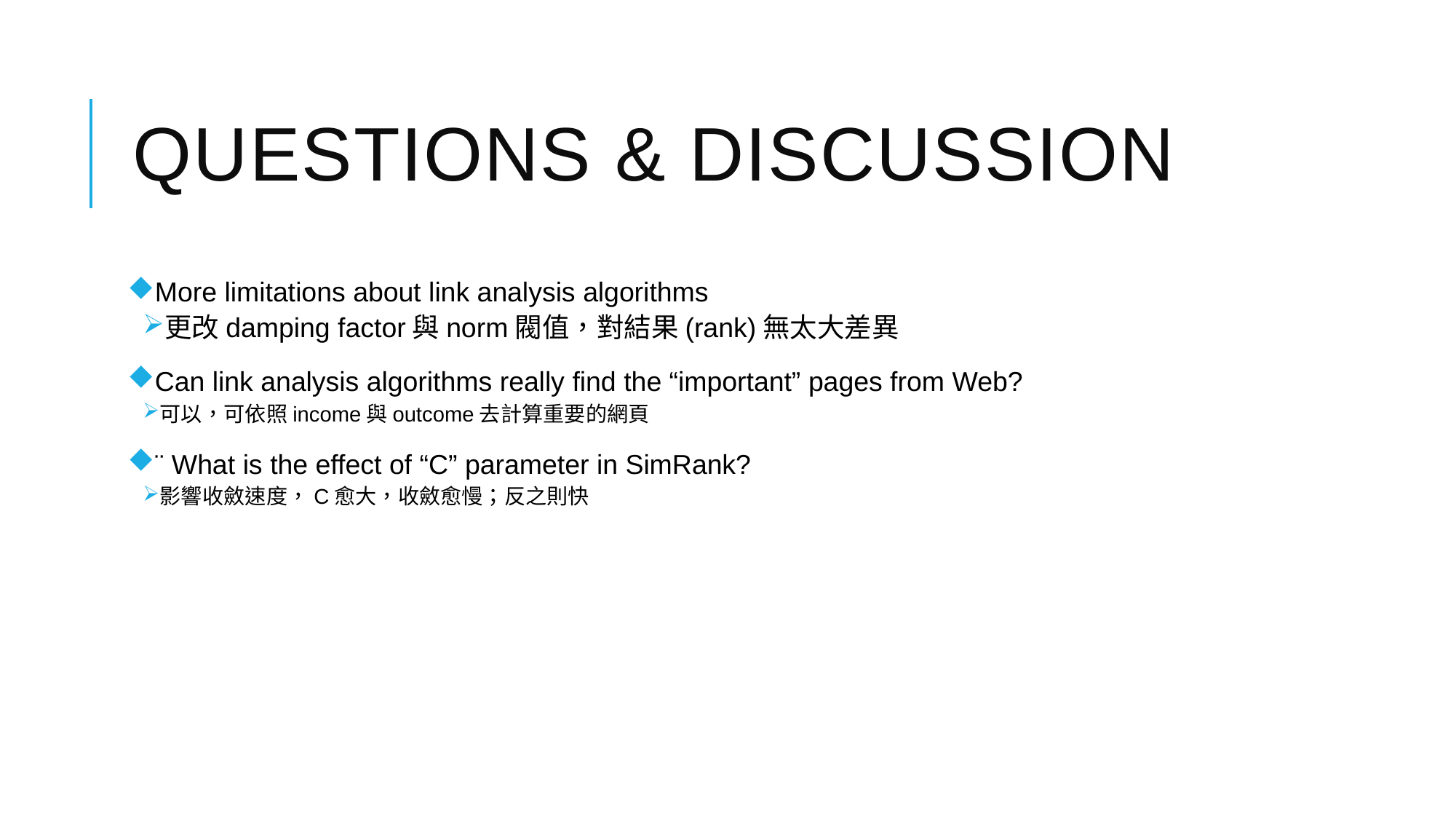

# Questions & Discussion
More limitations about link analysis algorithms
更改damping factor與norm閥值，對結果(rank)無太大差異
Can link analysis algorithms really find the “important” pages from Web?
可以，可依照income與outcome去計算重要的網頁
¨ What is the effect of “C” parameter in SimRank?
影響收斂速度，C愈大，收斂愈慢；反之則快